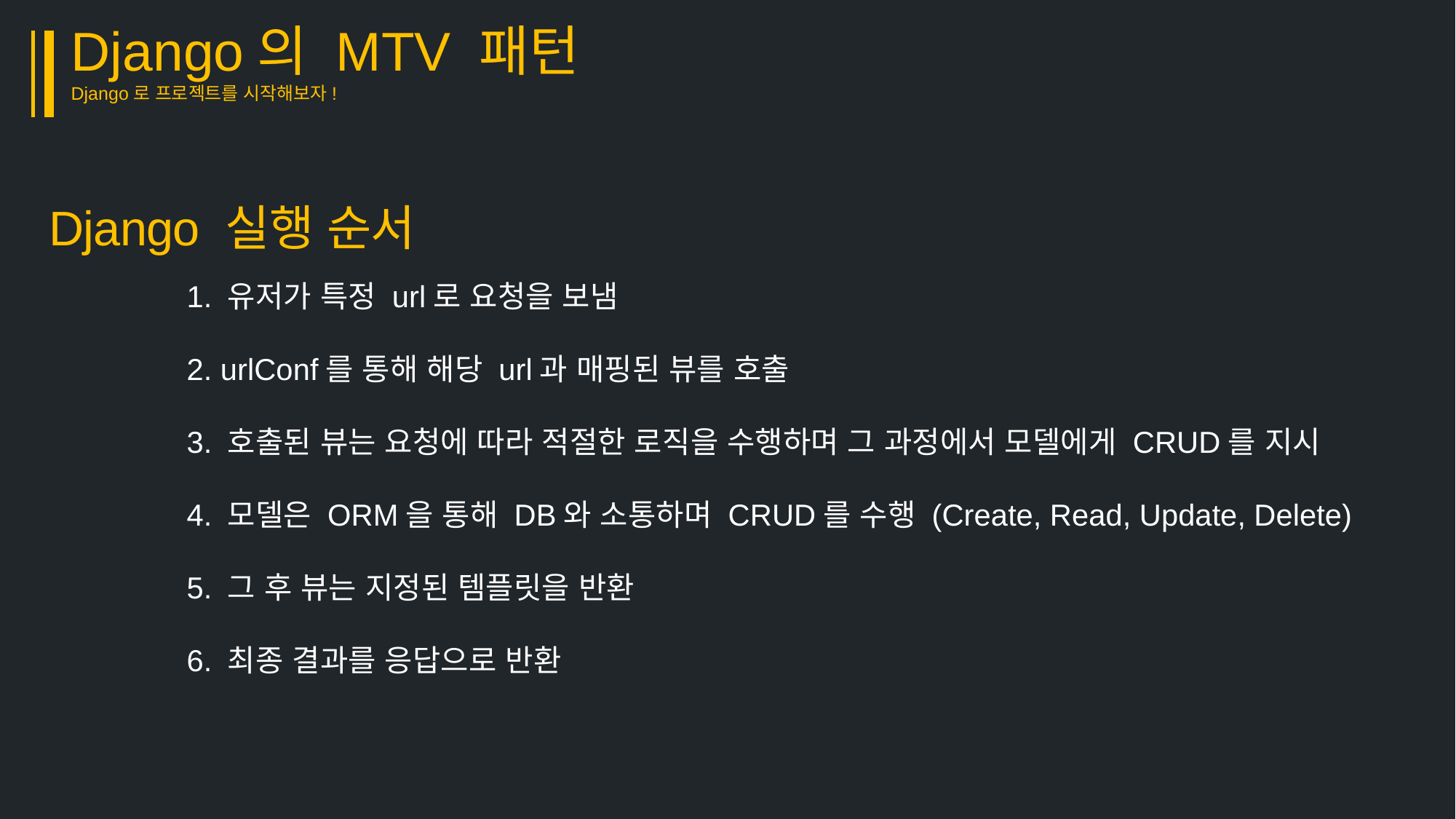

Django의 MTV 패턴
Django로 프로젝트를 시작해보자!
Django 실행 순서

1. 유저가 특정 url로 요청을 보냄
2. urlConf를 통해 해당 url과 매핑된 뷰를 호출
3. 호출된 뷰는 요청에 따라 적절한 로직을 수행하며 그 과정에서 모델에게 CRUD를 지시
4. 모델은 ORM을 통해 DB와 소통하며 CRUD를 수행 (Create, Read, Update, Delete)
5. 그 후 뷰는 지정된 템플릿을 반환
6. 최종 결과를 응답으로 반환